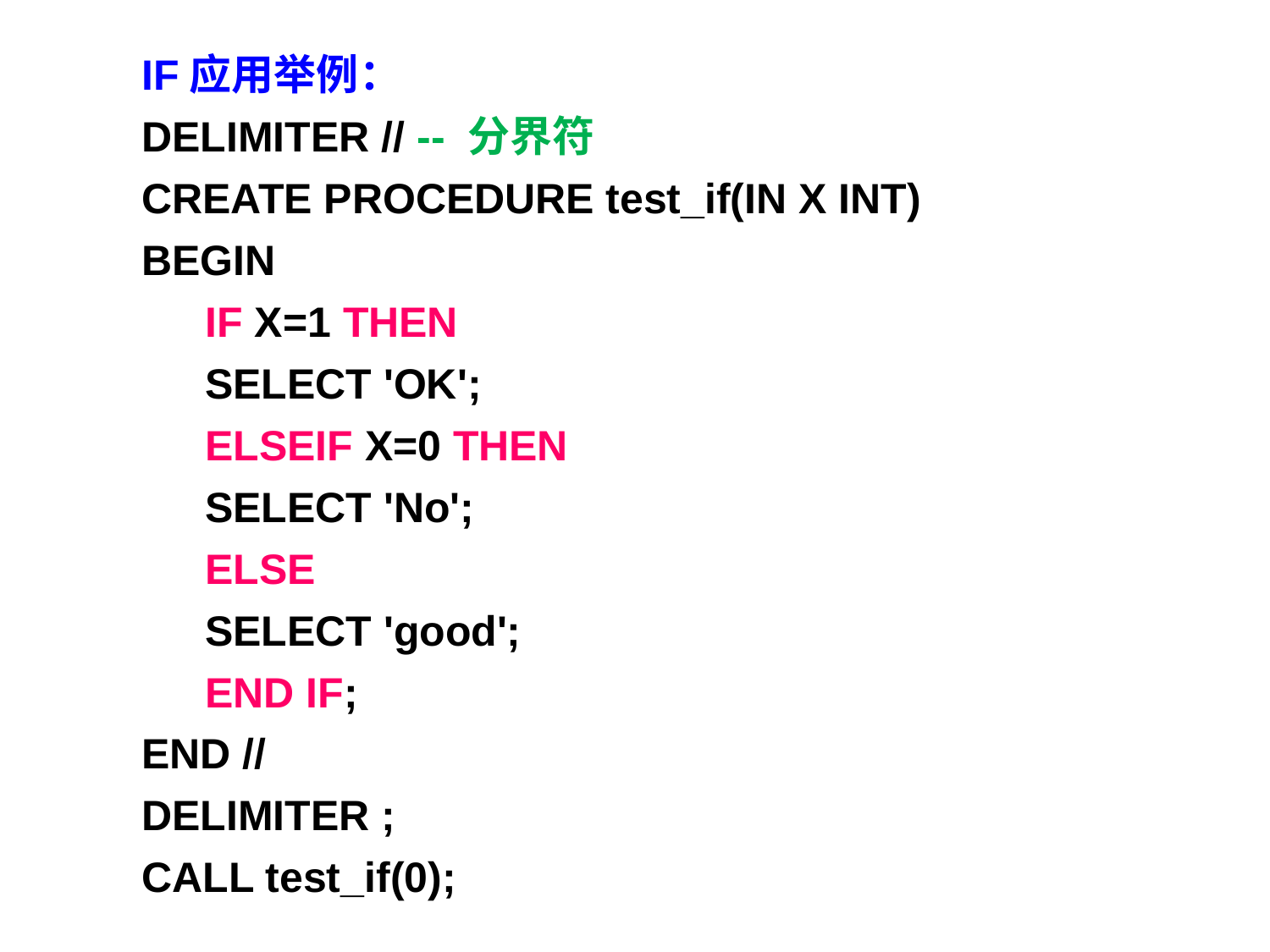

IF应用举例：
DELIMITER // -- 分界符
CREATE PROCEDURE test_if(IN X INT)
BEGIN
	IF X=1 THEN
	SELECT 'OK';
	ELSEIF X=0 THEN
	SELECT 'No';
	ELSE
	SELECT 'good';
	END IF;
END //
DELIMITER ;
CALL test_if(0);